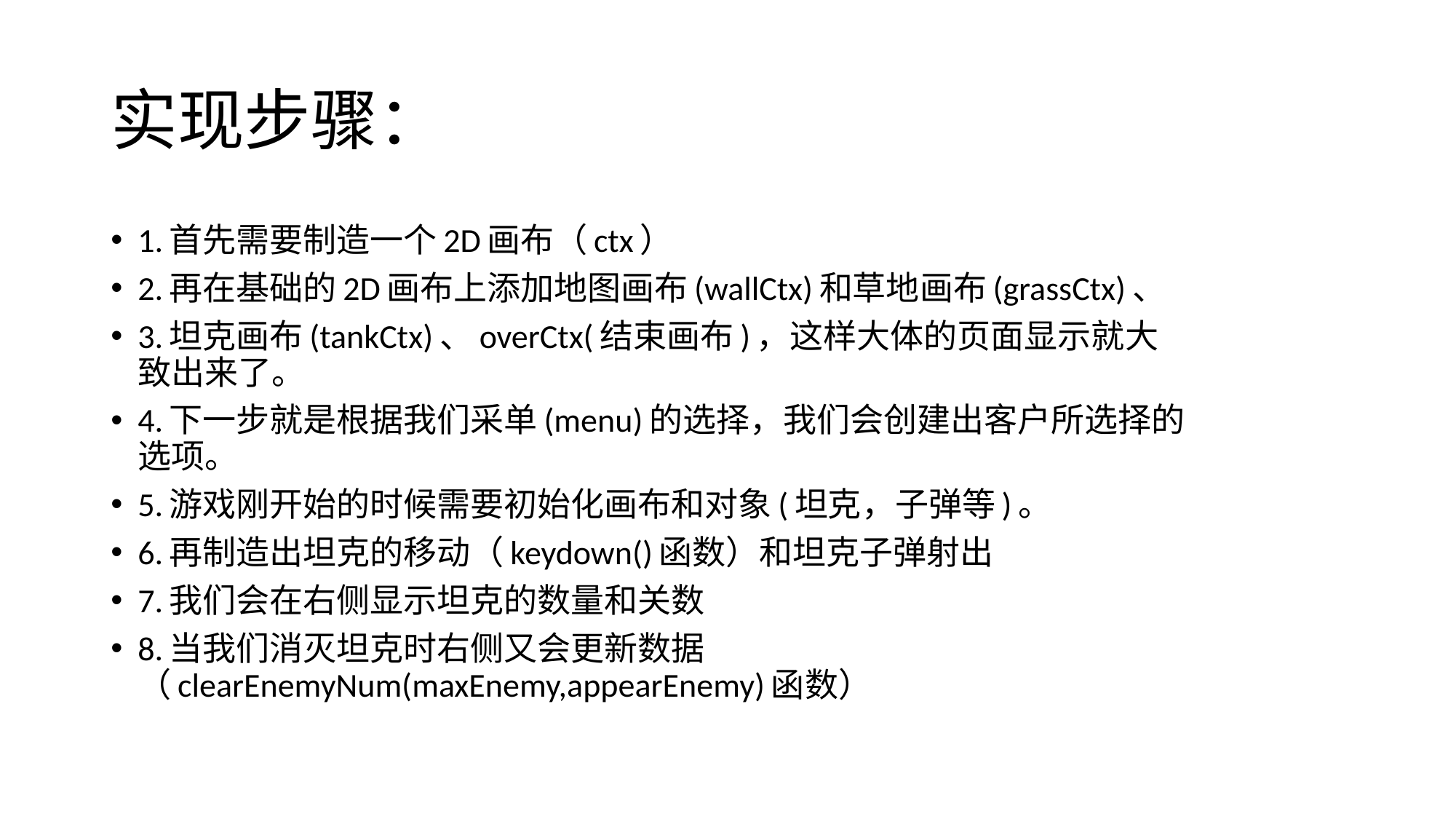

# 实现步骤：
1.首先需要制造一个2D画布（ctx）
2.再在基础的2D画布上添加地图画布(wallCtx)和草地画布(grassCtx)、
3.坦克画布(tankCtx)、overCtx(结束画布)，这样大体的页面显示就大致出来了。
4.下一步就是根据我们采单(menu)的选择，我们会创建出客户所选择的选项。
5.游戏刚开始的时候需要初始化画布和对象(坦克，子弹等)。
6.再制造出坦克的移动（keydown()函数）和坦克子弹射出
7.我们会在右侧显示坦克的数量和关数
8.当我们消灭坦克时右侧又会更新数据（clearEnemyNum(maxEnemy,appearEnemy)函数）